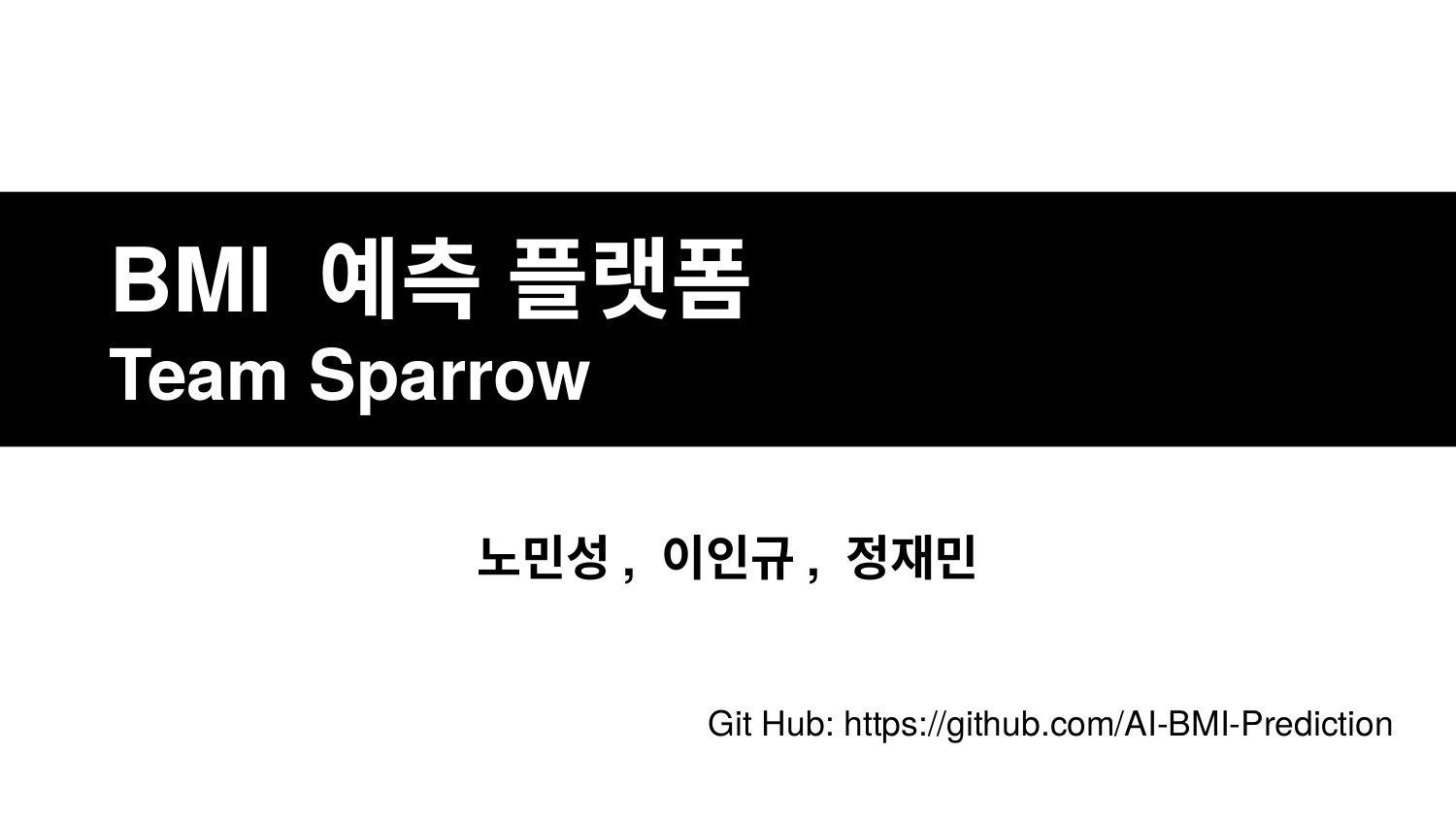

BMI 예측 플랫폼
Team Sparrow
노민성, 이인규, 정재민
Git Hub: https://github.com/AI-BMI-Prediction